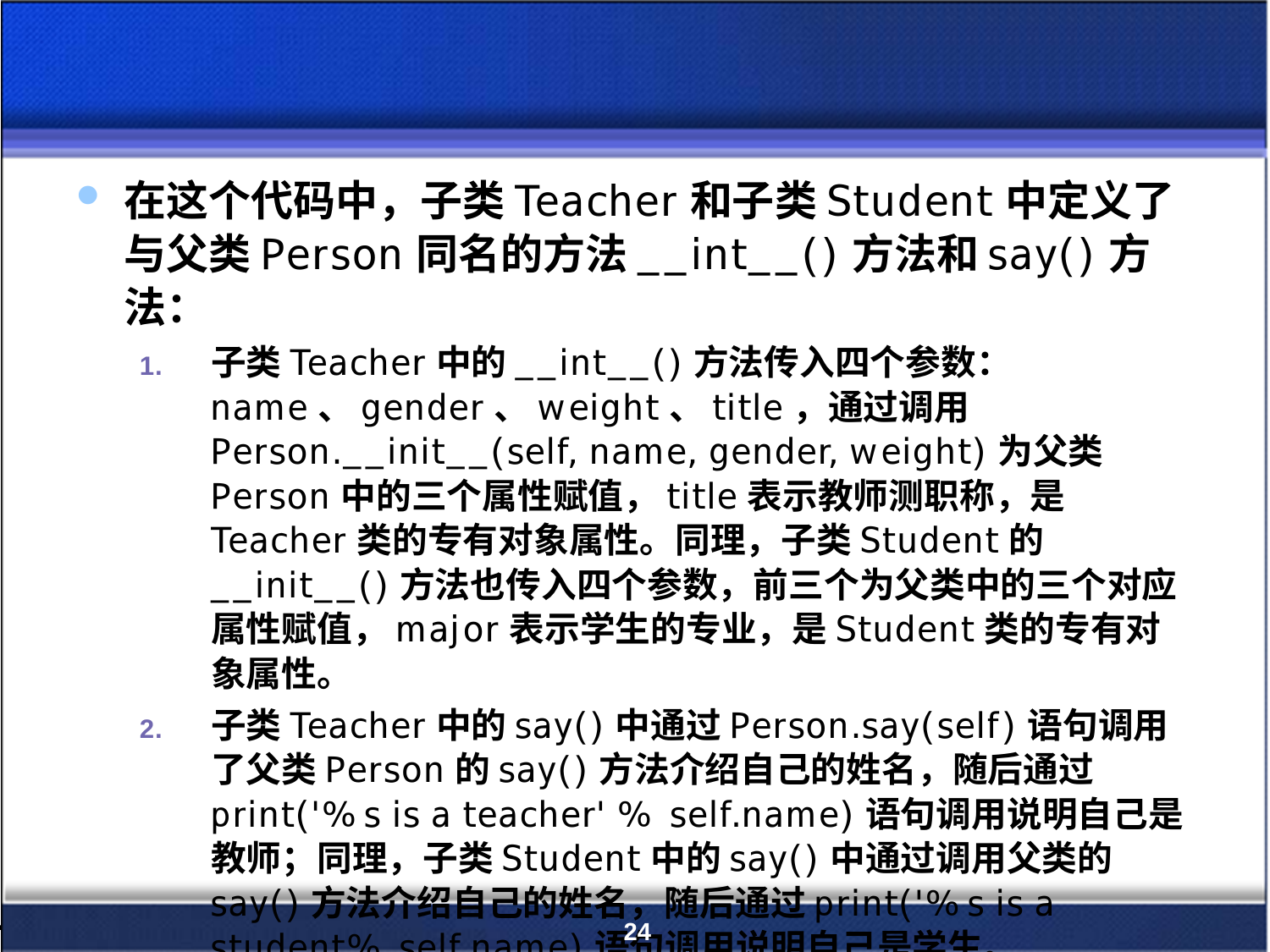

#
在这个代码中，子类Teacher和子类Student中定义了与父类Person同名的方法__int__()方法和say()方法：
子类Teacher中的__int__()方法传入四个参数：name、gender、weight、title，通过调用Person.__init__(self, name, gender, weight)为父类Person中的三个属性赋值，title表示教师测职称，是Teacher类的专有对象属性。同理，子类Student的__init__()方法也传入四个参数，前三个为父类中的三个对应属性赋值，major表示学生的专业，是Student类的专有对象属性。
子类Teacher中的say()中通过Person.say(self)语句调用了父类Person的say()方法介绍自己的姓名，随后通过print('%s is a teacher' % self.name)语句调用说明自己是教师；同理，子类Student中的say()中通过调用父类的say()方法介绍自己的姓名，随后通过print('%s is a student% self.name)语句调用说明自己是学生。

24